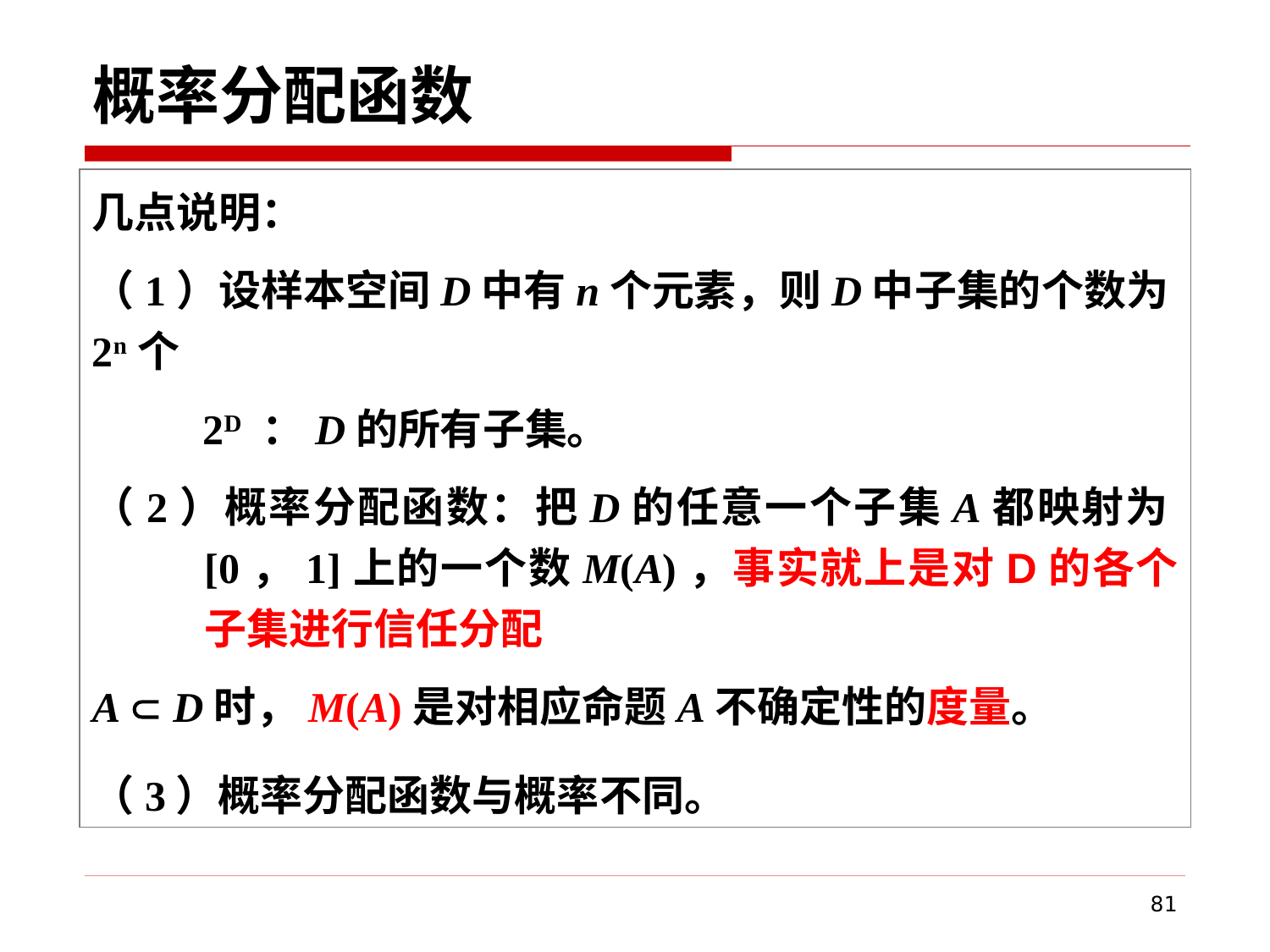

概率分配函数
几点说明：
（1）设样本空间D中有n个元素，则D中子集的个数为2n个
 2D ：D的所有子集。
（2）概率分配函数：把D的任意一个子集A都映射为[0，1]上的一个数M(A)，事实就上是对D的各个子集进行信任分配
A ⊂ D时，M(A)是对相应命题A不确定性的度量。
（3）概率分配函数与概率不同。
81